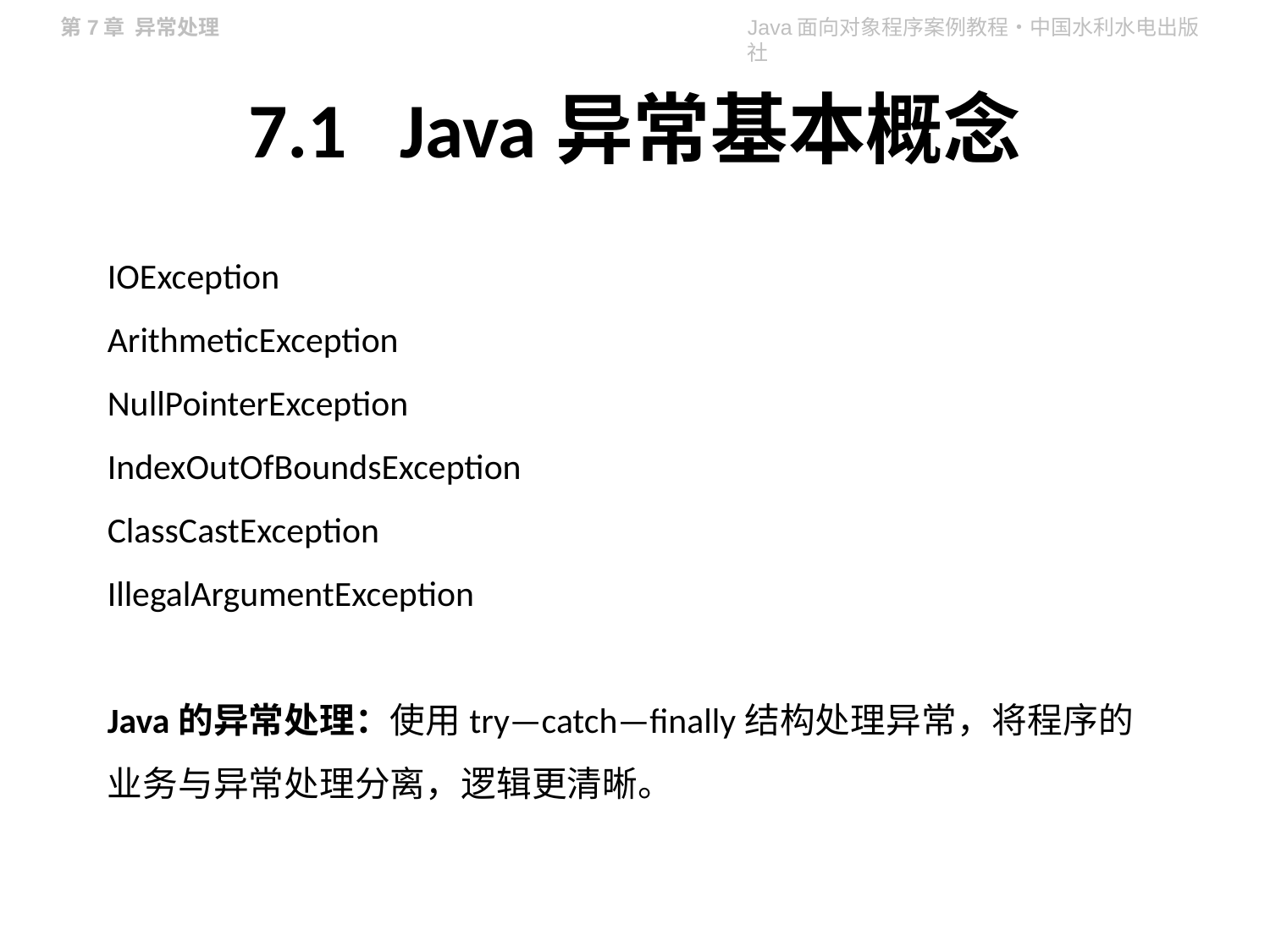

# 7.1   Java异常基本概念
IOException
ArithmeticException
NullPointerException
IndexOutOfBoundsException
ClassCastException
IllegalArgumentException

Java的异常处理：使用try—catch—finally结构处理异常，将程序的业务与异常处理分离，逻辑更清晰。